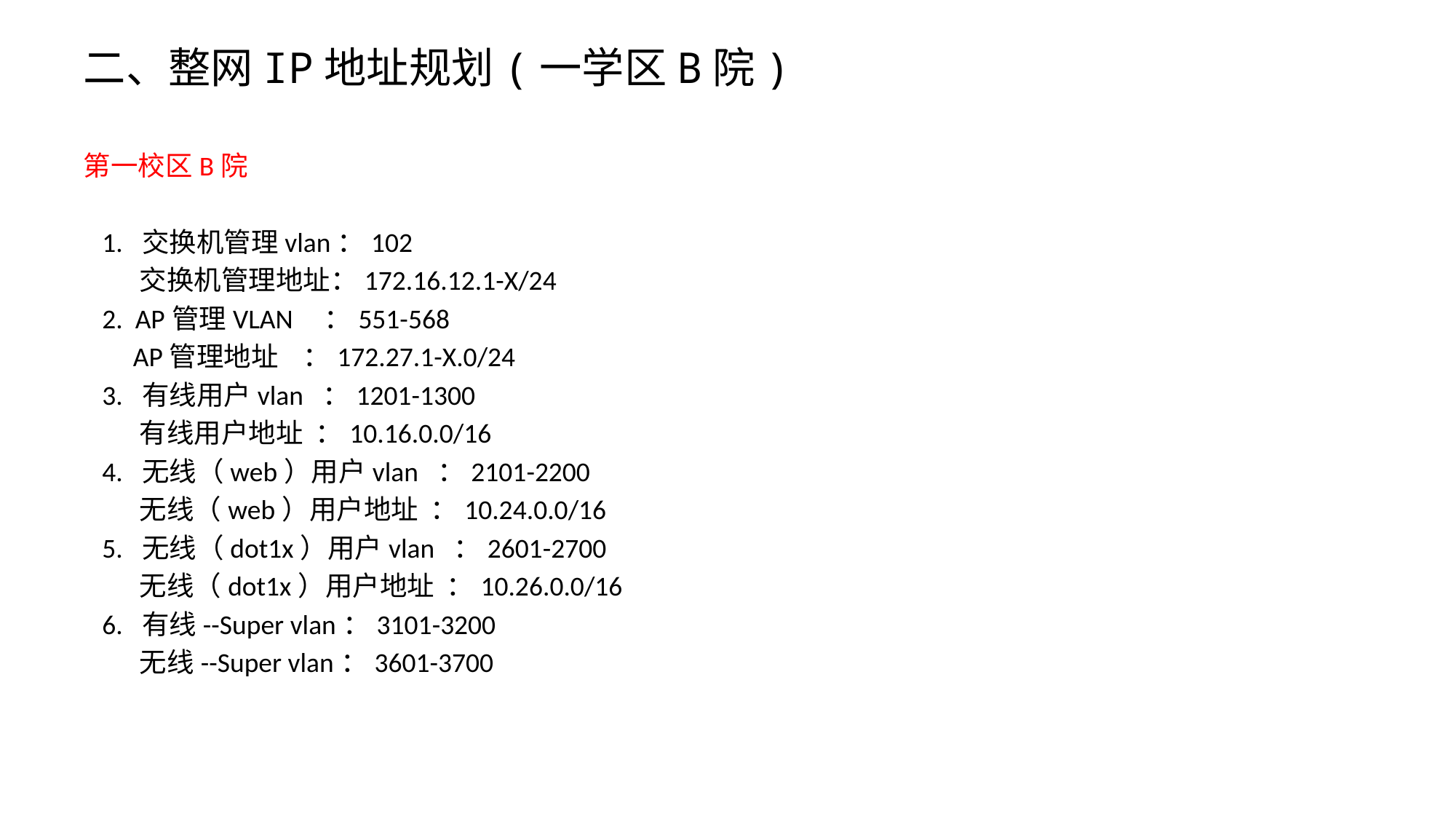

# 二、整网IP地址规划(一学区B院)
第一校区B院

   1.  交换机管理vlan：102
        交换机管理地址：172.16.12.1-X/24
   2.  AP管理VLAN    ：551-568
        AP管理地址    ：172.27.1-X.0/24
   3.  有线用户vlan  ：1201-1300
        有线用户地址  ：10.16.0.0/16
   4.  无线（web）用户vlan  ：2101-2200
        无线（web）用户地址  ：10.24.0.0/16
   5.  无线（dot1x）用户vlan  ：2601-2700
        无线（dot1x）用户地址  ：10.26.0.0/16
   6.  有线--Super vlan：3101-3200
        无线--Super vlan：3601-3700